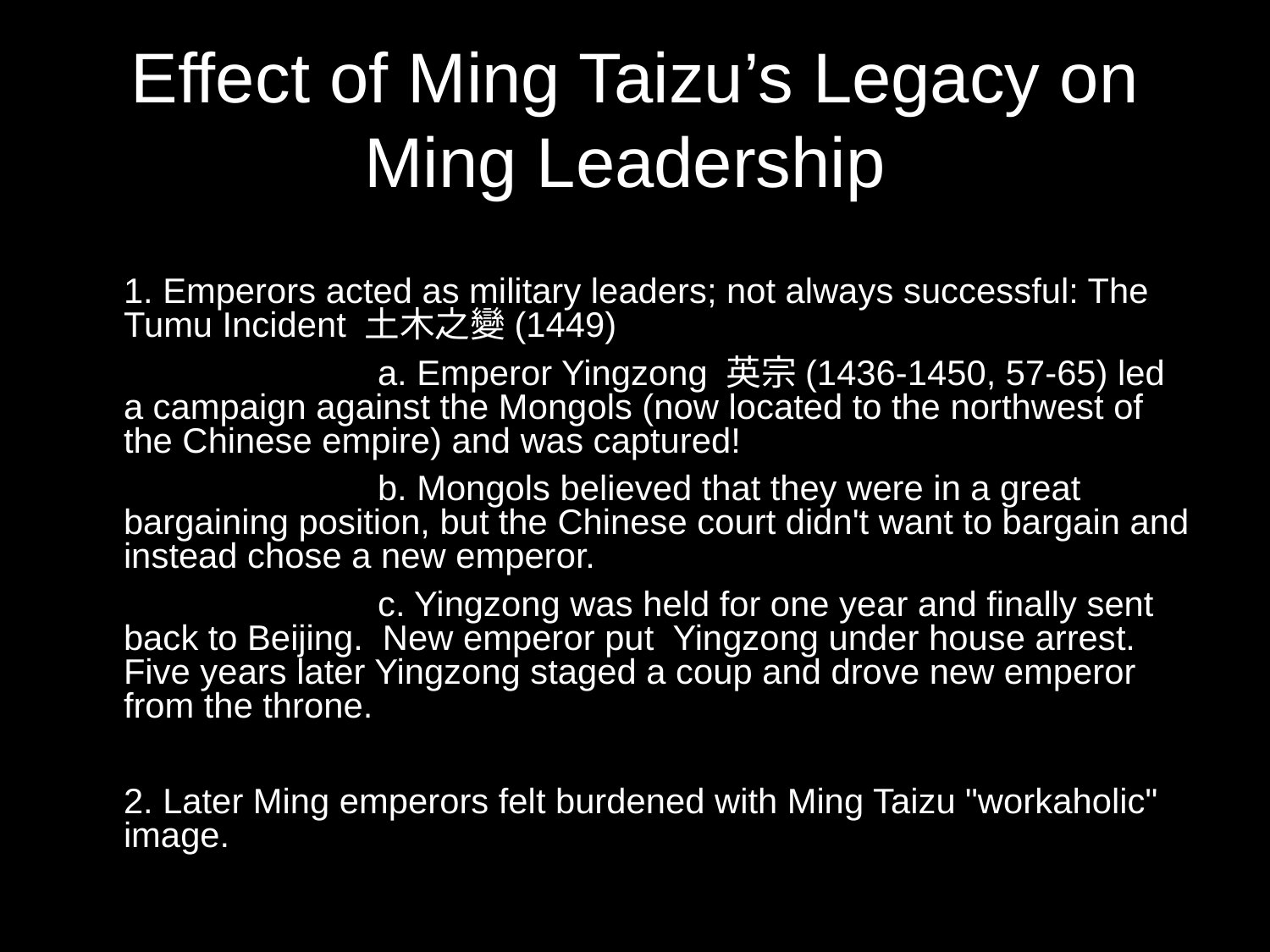

# Effect of Ming Taizu’s Legacy on Ming Leadership

1. Emperors acted as military leaders; not always successful: The Tumu Incident 土木之變(1449)
			a. Emperor Yingzong 英宗(1436-1450, 57-65) led a campaign against the Mongols (now located to the northwest of the Chinese empire) and was captured!
			b. Mongols believed that they were in a great bargaining position, but the Chinese court didn't want to bargain and instead chose a new emperor.
			c. Yingzong was held for one year and finally sent back to Beijing.  New emperor put  Yingzong under house arrest.  Five years later Yingzong staged a coup and drove new emperor from the throne.

2. Later Ming emperors felt burdened with Ming Taizu "workaholic" image.